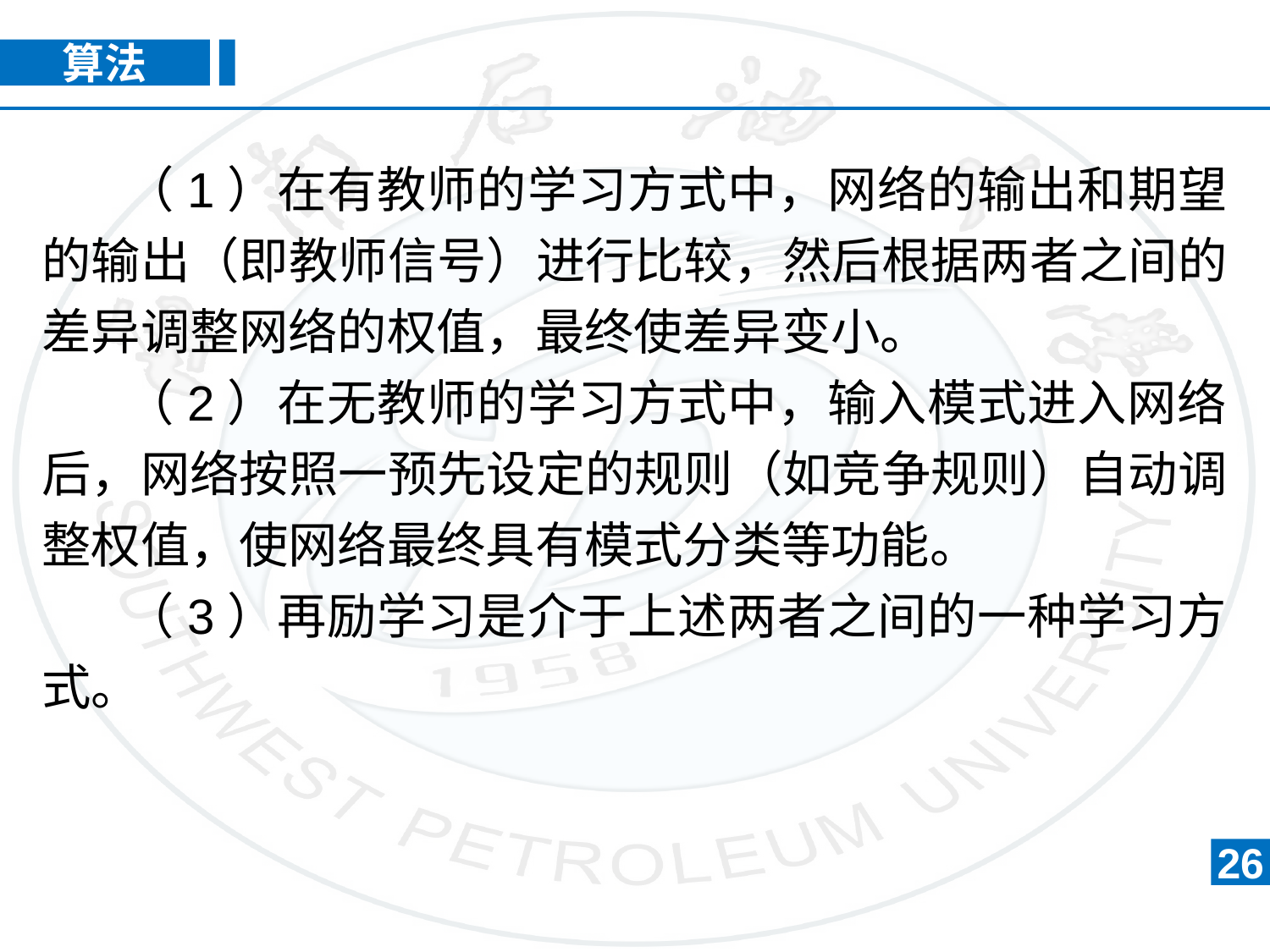

算法

      （1）在有教师的学习方式中，网络的输出和期望的输出（即教师信号）进行比较，然后根据两者之间的差异调整网络的权值，最终使差异变小。
      （2）在无教师的学习方式中，输入模式进入网络后，网络按照一预先设定的规则（如竞争规则）自动调整权值，使网络最终具有模式分类等功能。
      （3）再励学习是介于上述两者之间的一种学习方式。

26